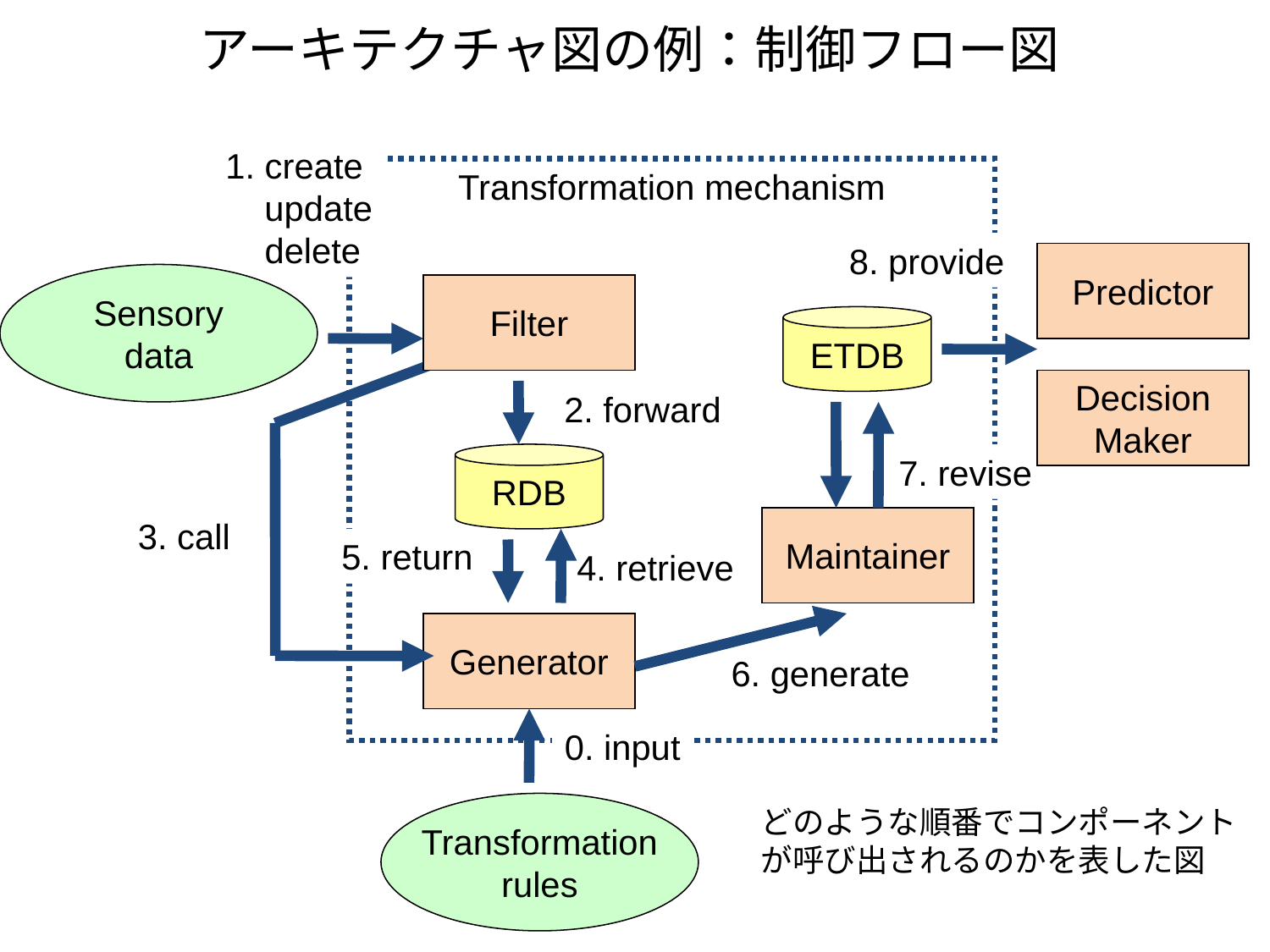

# アーキテクチャ図の例：制御フロー図
1. create
    update
    delete
Transformation mechanism
8. provide
Predictor
Sensory
data
Filter
ETDB

Decision
Maker

2. forward

RDB
7. revise
3. call
Maintainer
5. return

4. retrieve
Generator

6. generate

0. input
Transformation
rules
どのような順番でコンポーネント
が呼び出されるのかを表した図
12